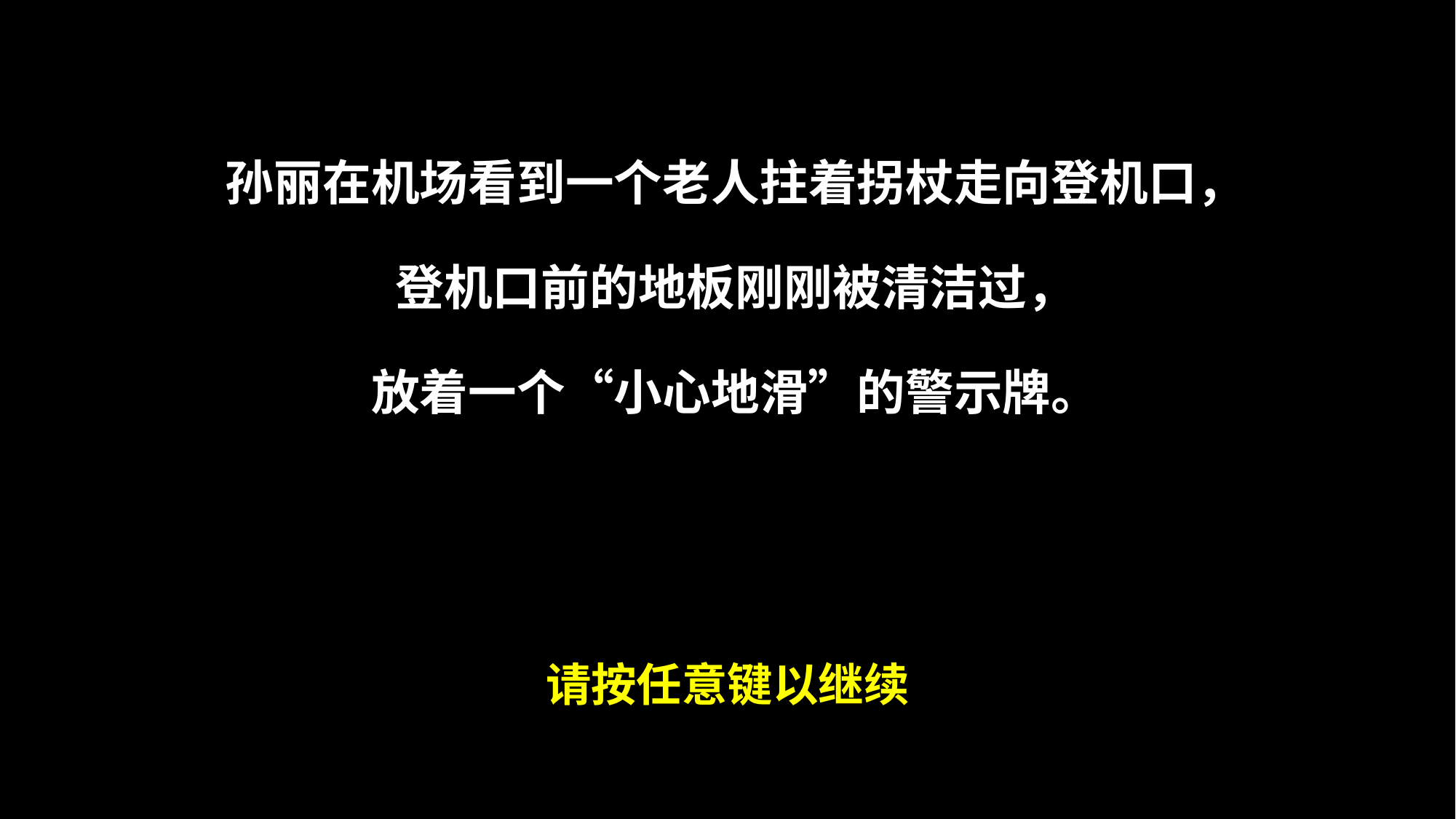

# 孙丽在机场看到一个老人拄着拐杖走向登机口， 登机口前的地板刚刚被清洁过， 放着一个“小心地滑”的警示牌。
请按任意键以继续